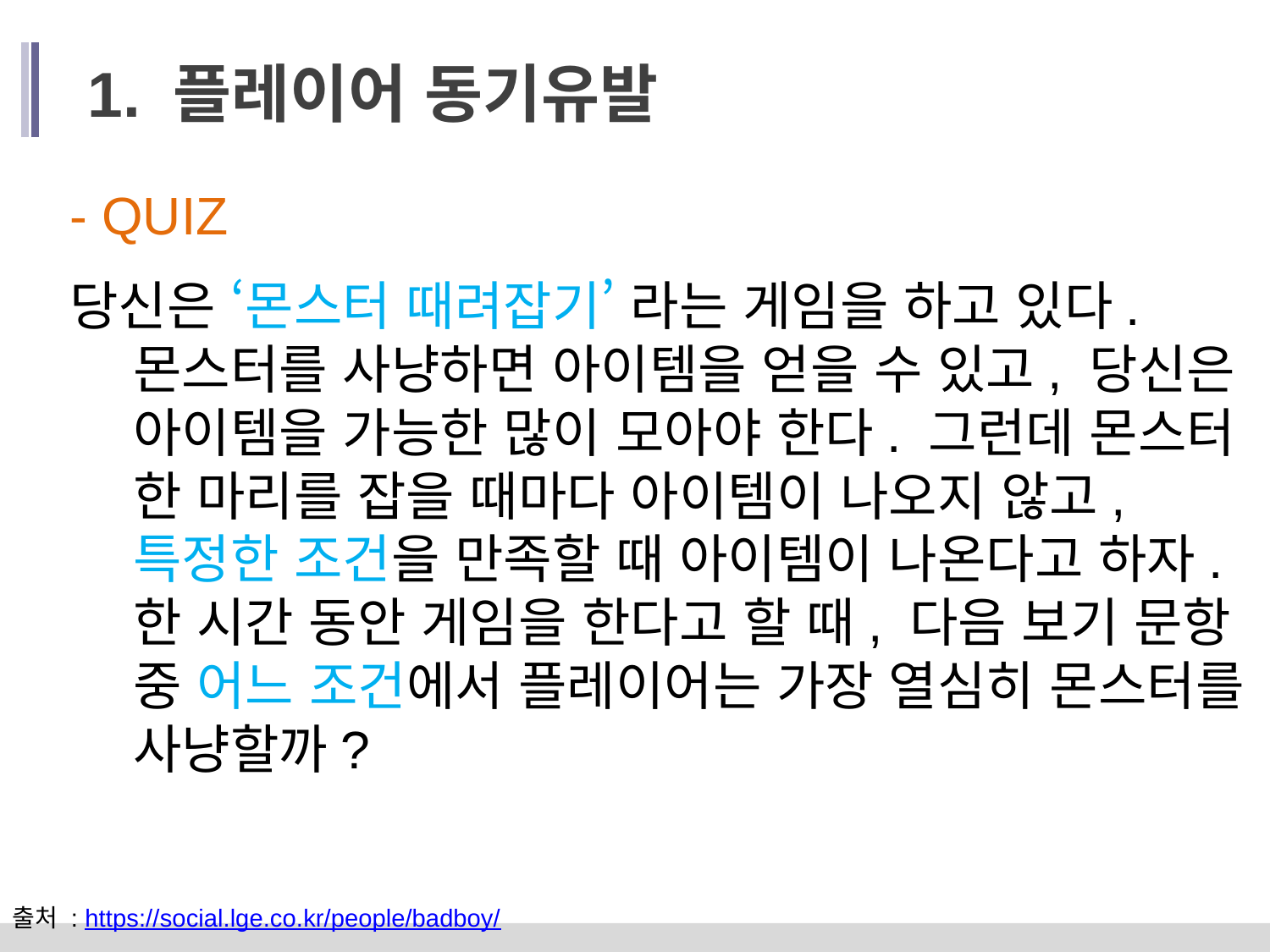

1. 플레이어 동기유발
- QUIZ
당신은 ‘몬스터 때려잡기’ 라는 게임을 하고 있다. 몬스터를 사냥하면 아이템을 얻을 수 있고, 당신은 아이템을 가능한 많이 모아야 한다. 그런데 몬스터 한 마리를 잡을 때마다 아이템이 나오지 않고, 특정한 조건을 만족할 때 아이템이 나온다고 하자. 한 시간 동안 게임을 한다고 할 때, 다음 보기 문항 중 어느 조건에서 플레이어는 가장 열심히 몬스터를 사냥할까?
출처 : https://social.lge.co.kr/people/badboy/